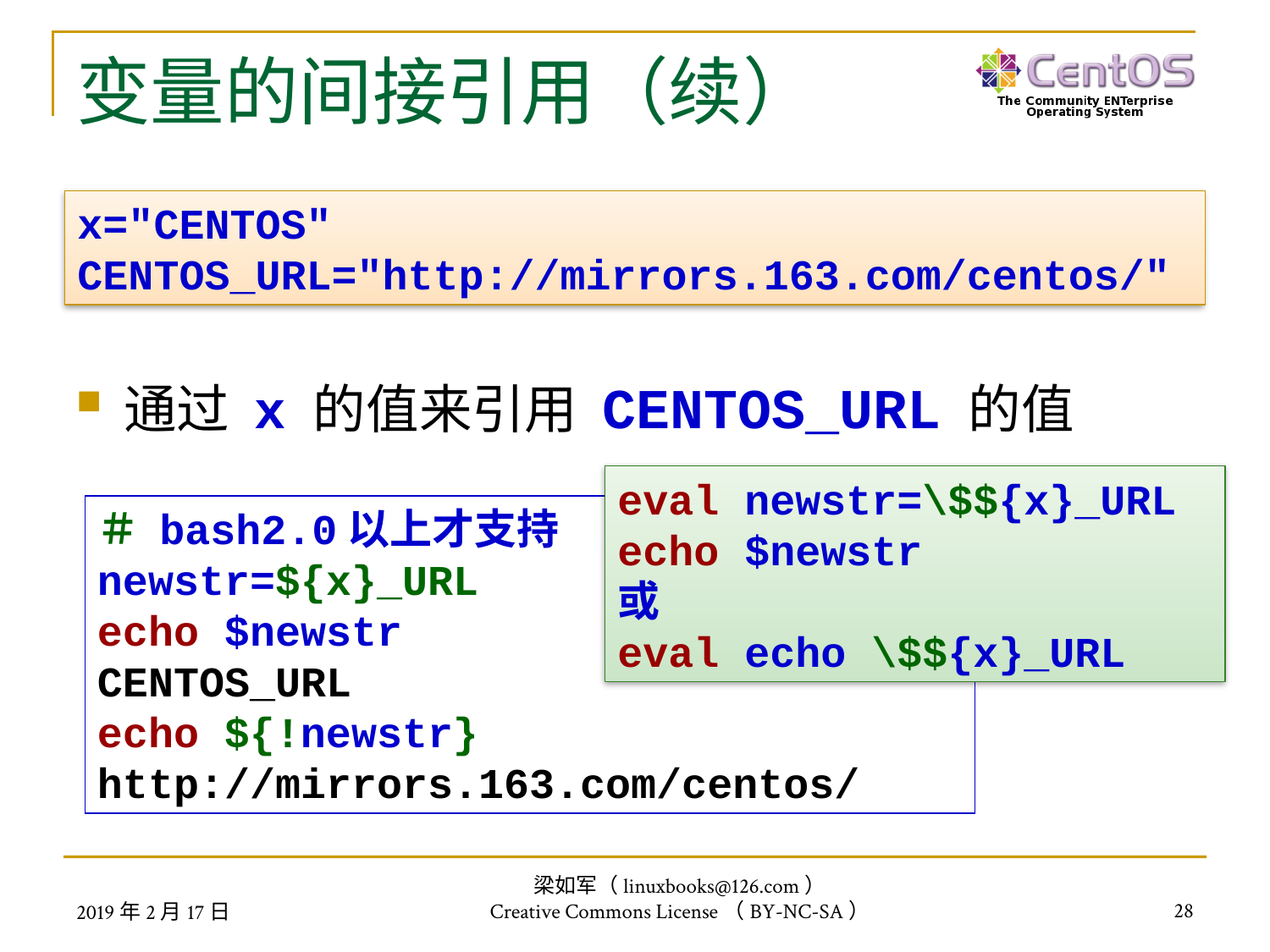

# 变量的间接引用（续）
x="CENTOS"
CENTOS_URL="http://mirrors.163.com/centos/"
通过 x 的值来引用 CENTOS_URL 的值
eval newstr=\$${x}_URL
echo $newstr
或
eval echo \$${x}_URL
＃ bash2.0以上才支持
newstr=${x}_URL
echo $newstr
CENTOS_URL
echo ${!newstr}
http://mirrors.163.com/centos/
梁如军（linuxbooks@126.com）
Creative Commons License（BY-NC-SA）
2019年2月17日
28